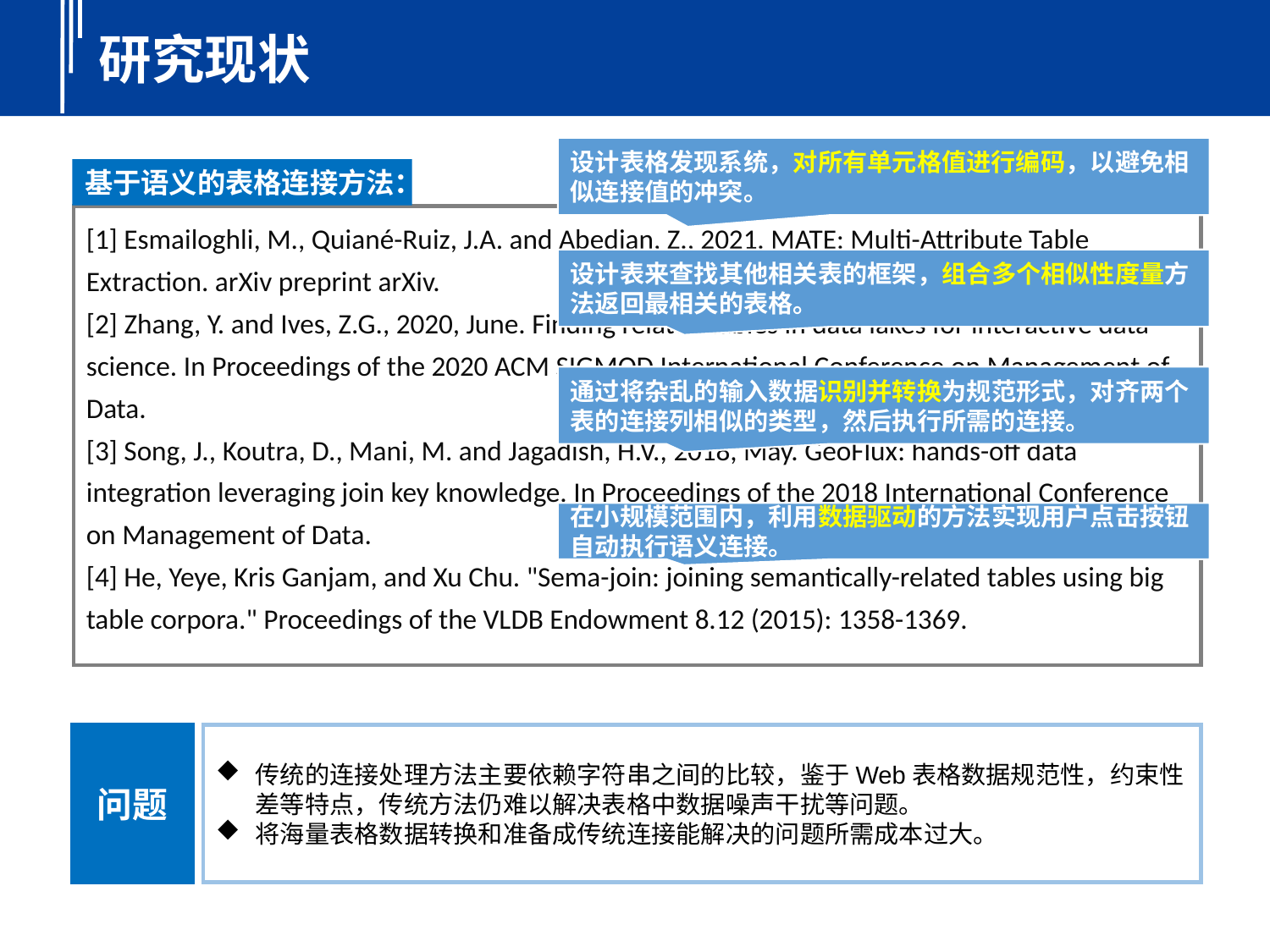

研究现状
设计表格发现系统，对所有单元格值进行编码，以避免相似连接值的冲突。
基于语义的表格连接方法：
[1] Esmailoghli, M., Quiané-Ruiz, J.A. and Abedjan, Z., 2021. MATE: Multi-Attribute Table Extraction. arXiv preprint arXiv.
[2] Zhang, Y. and Ives, Z.G., 2020, June. Finding related tables in data lakes for interactive data science. In Proceedings of the 2020 ACM SIGMOD International Conference on Management of Data.
[3] Song, J., Koutra, D., Mani, M. and Jagadish, H.V., 2018, May. GeoFlux: hands-off data integration leveraging join key knowledge. In Proceedings of the 2018 International Conference on Management of Data.
[4] He, Yeye, Kris Ganjam, and Xu Chu. "Sema-join: joining semantically-related tables using big table corpora." Proceedings of the VLDB Endowment 8.12 (2015): 1358-1369.
设计表来查找其他相关表的框架，组合多个相似性度量方法返回最相关的表格。
通过将杂乱的输入数据识别并转换为规范形式，对齐两个表的连接列相似的类型，然后执行所需的连接。
在小规模范围内，利用数据驱动的方法实现用户点击按钮自动执行语义连接。
传统的连接处理方法主要依赖字符串之间的比较，鉴于Web表格数据规范性，约束性差等特点，传统方法仍难以解决表格中数据噪声干扰等问题。
将海量表格数据转换和准备成传统连接能解决的问题所需成本过大。
问题
11